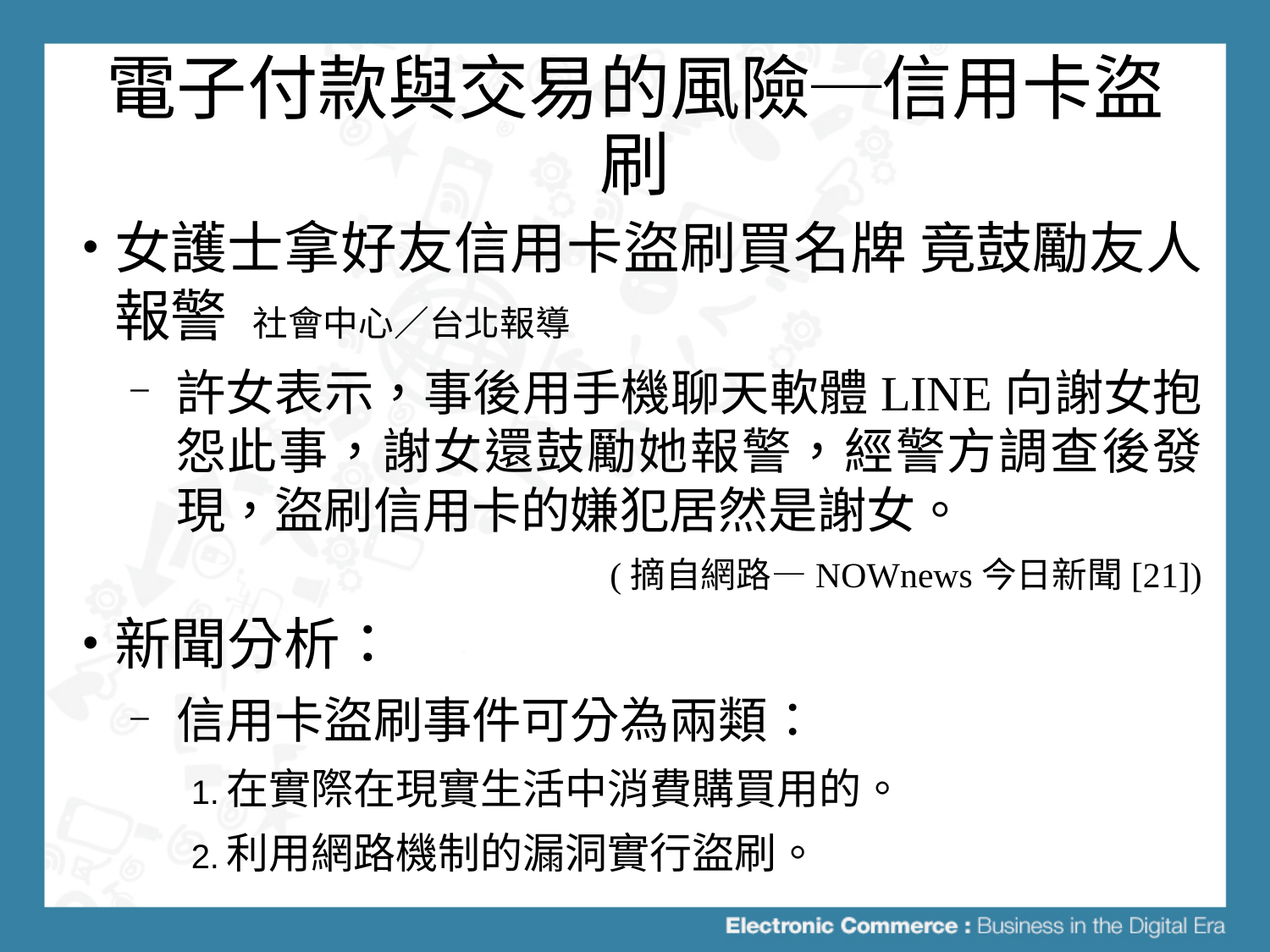

# 電子付款與交易的風險─信用卡盜刷
女護士拿好友信用卡盜刷買名牌 竟鼓勵友人報警  社會中心／台北報導
許女表示，事後用手機聊天軟體LINE向謝女抱怨此事，謝女還鼓勵她報警，經警方調查後發現，盜刷信用卡的嫌犯居然是謝女。
(摘自網路—NOWnews今日新聞[21])
新聞分析：
信用卡盜刷事件可分為兩類：
在實際在現實生活中消費購買用的。
利用網路機制的漏洞實行盜刷。